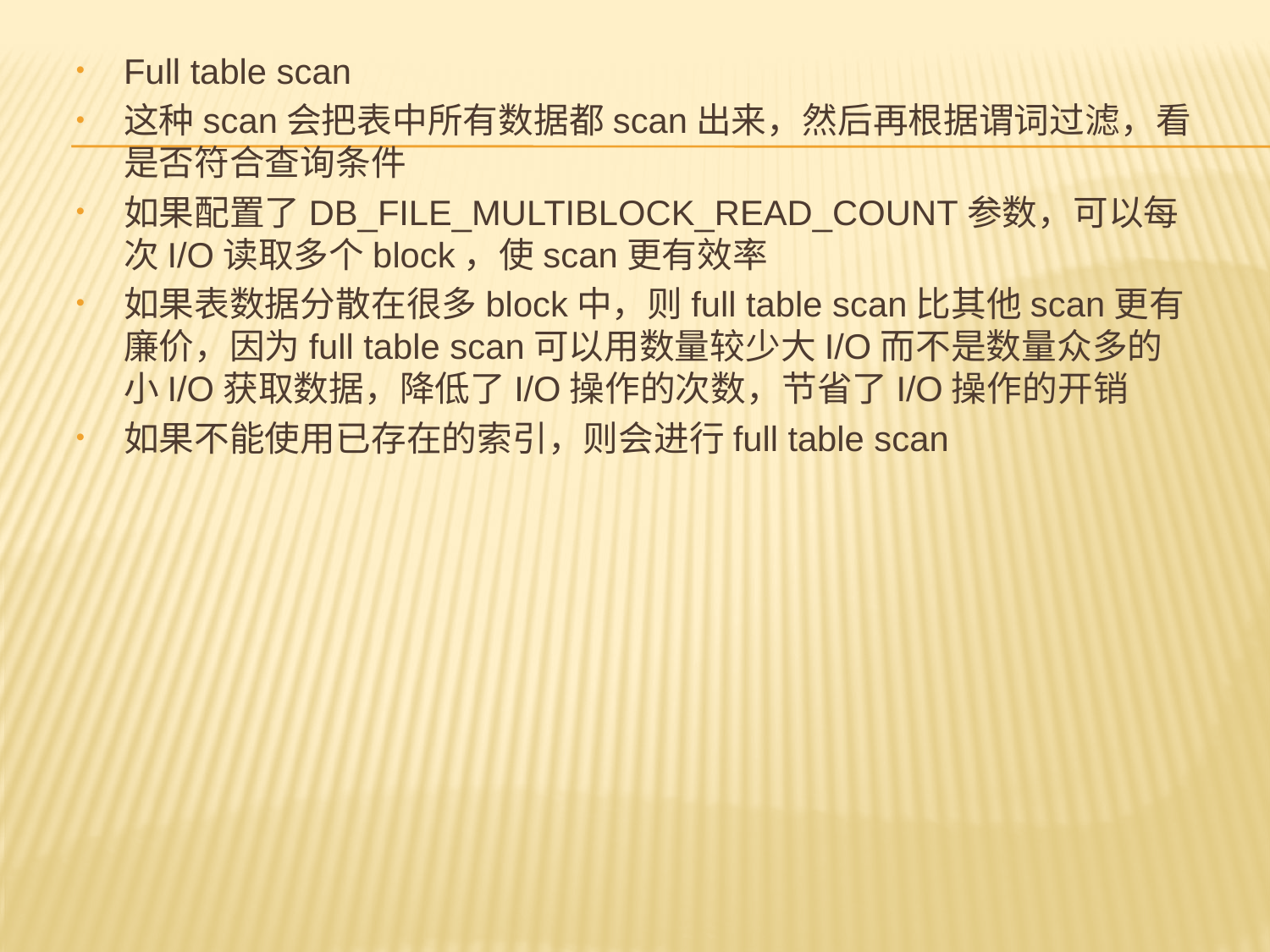

Full table scan
这种scan会把表中所有数据都scan出来，然后再根据谓词过滤，看是否符合查询条件
如果配置了DB_FILE_MULTIBLOCK_READ_COUNT参数，可以每次I/O读取多个block，使scan更有效率
如果表数据分散在很多block中，则full table scan比其他scan更有廉价，因为full table scan可以用数量较少大I/O而不是数量众多的小I/O获取数据，降低了I/O操作的次数，节省了I/O操作的开销
如果不能使用已存在的索引，则会进行full table scan